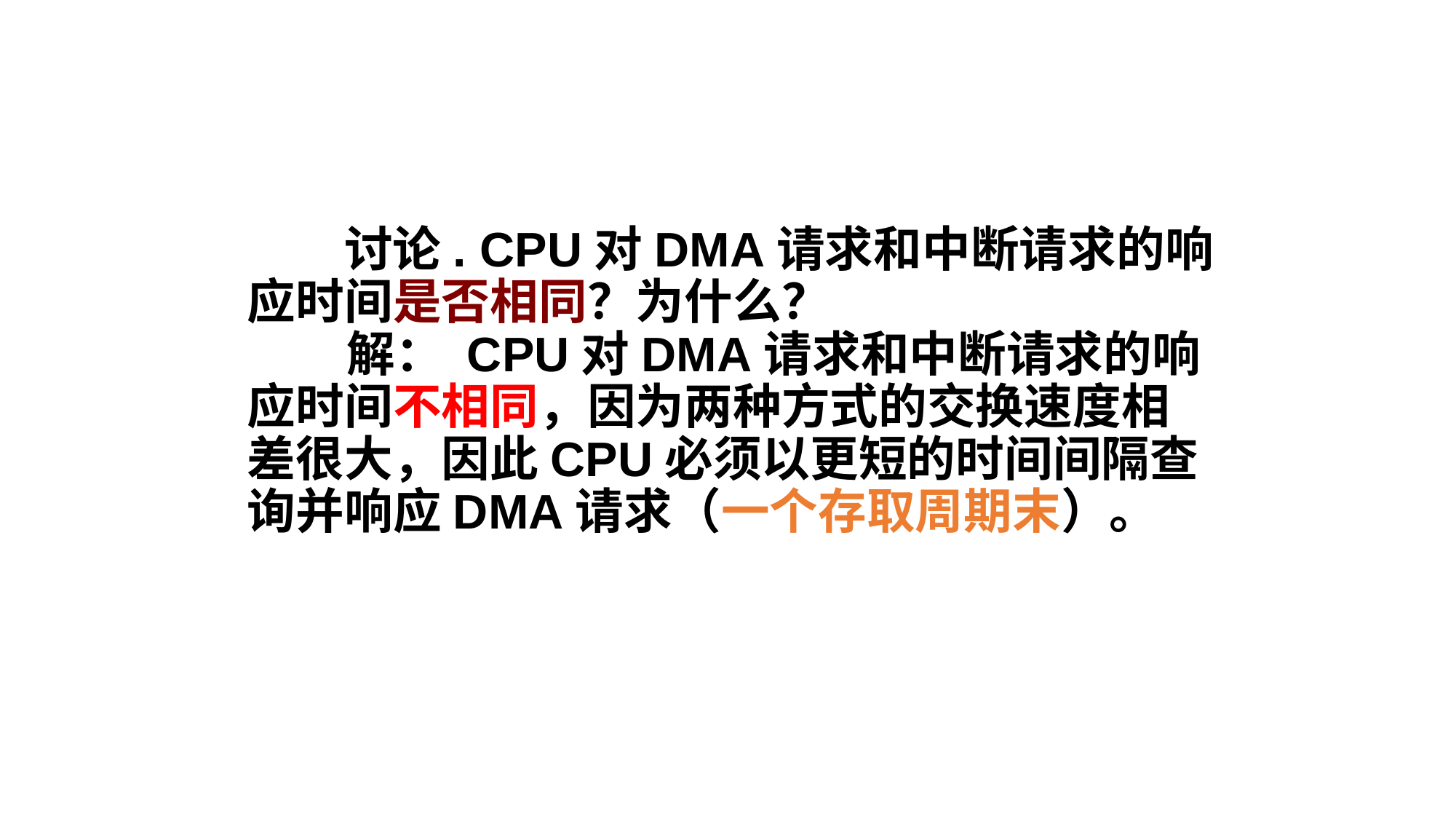

# 讨论. CPU对DMA请求和中断请求的响应时间是否相同？为什么？ 解： CPU对DMA请求和中断请求的响应时间不相同，因为两种方式的交换速度相差很大，因此CPU必须以更短的时间间隔查询并响应DMA请求（一个存取周期末）。